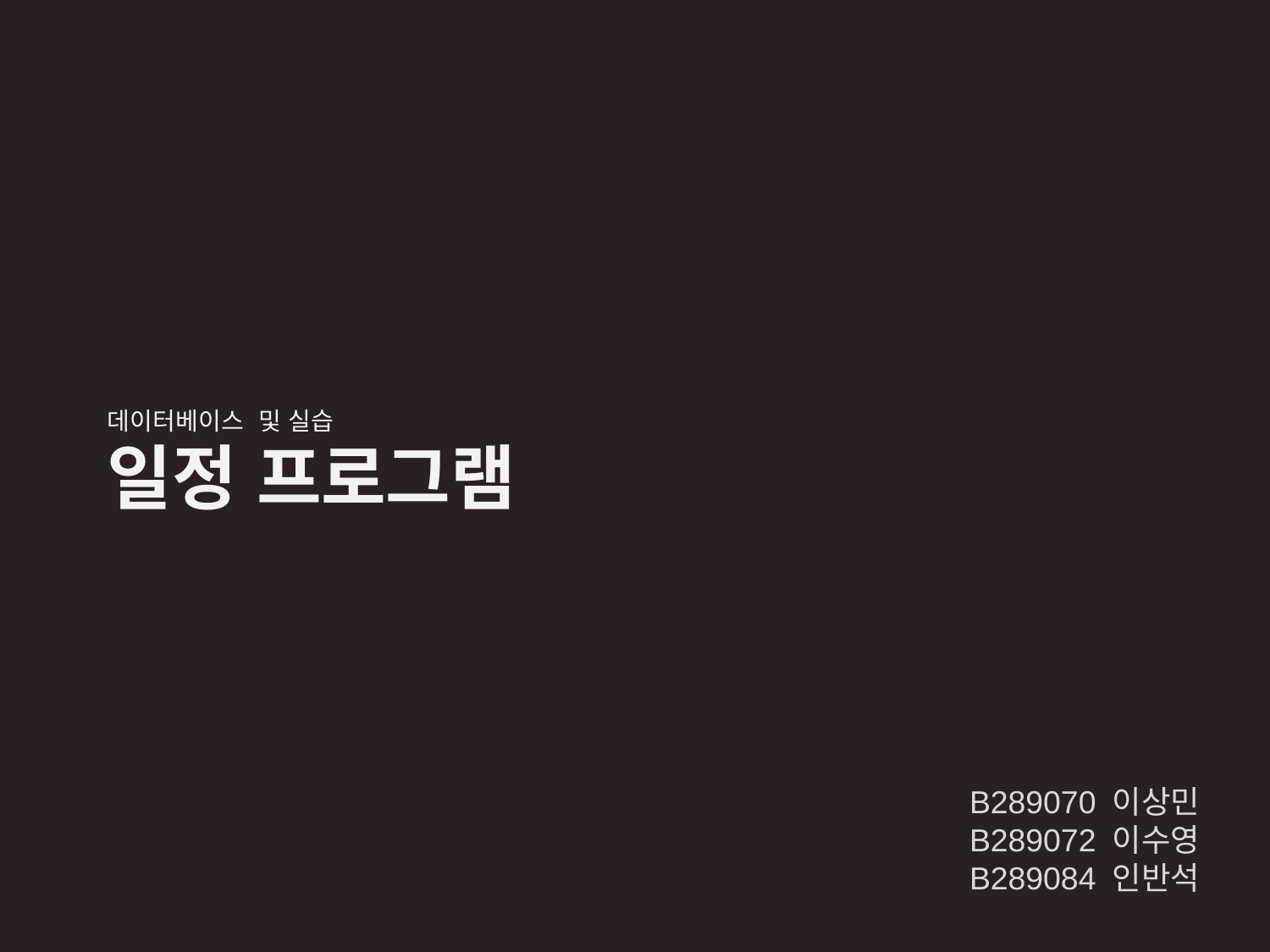

데이터베이스  및 실습
일정 프로그램
B289070 이상민
B289072 이수영
B289084 인반석